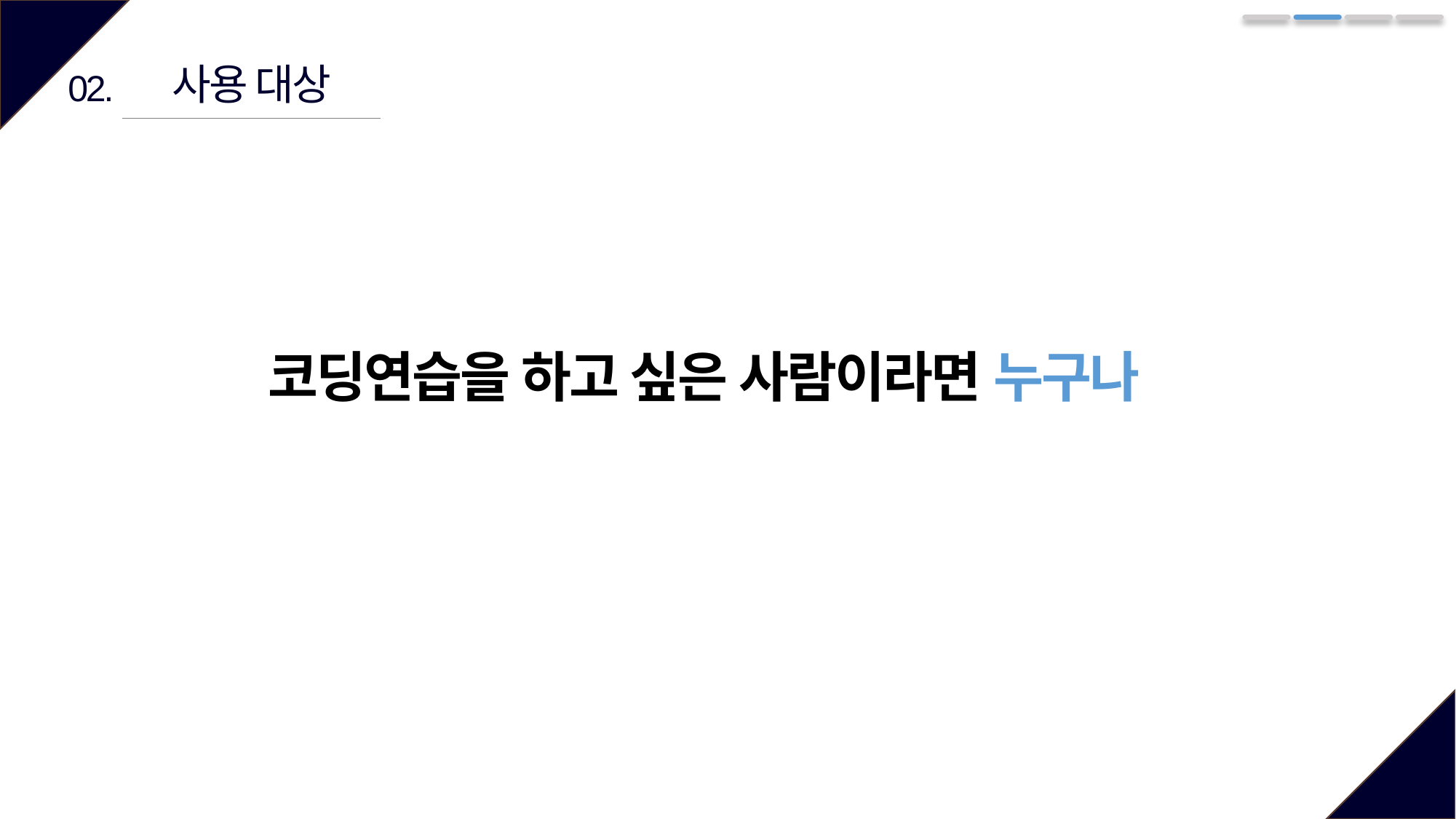

사용 대상
02.
코딩연습을 하고 싶은 사람이라면 누구나